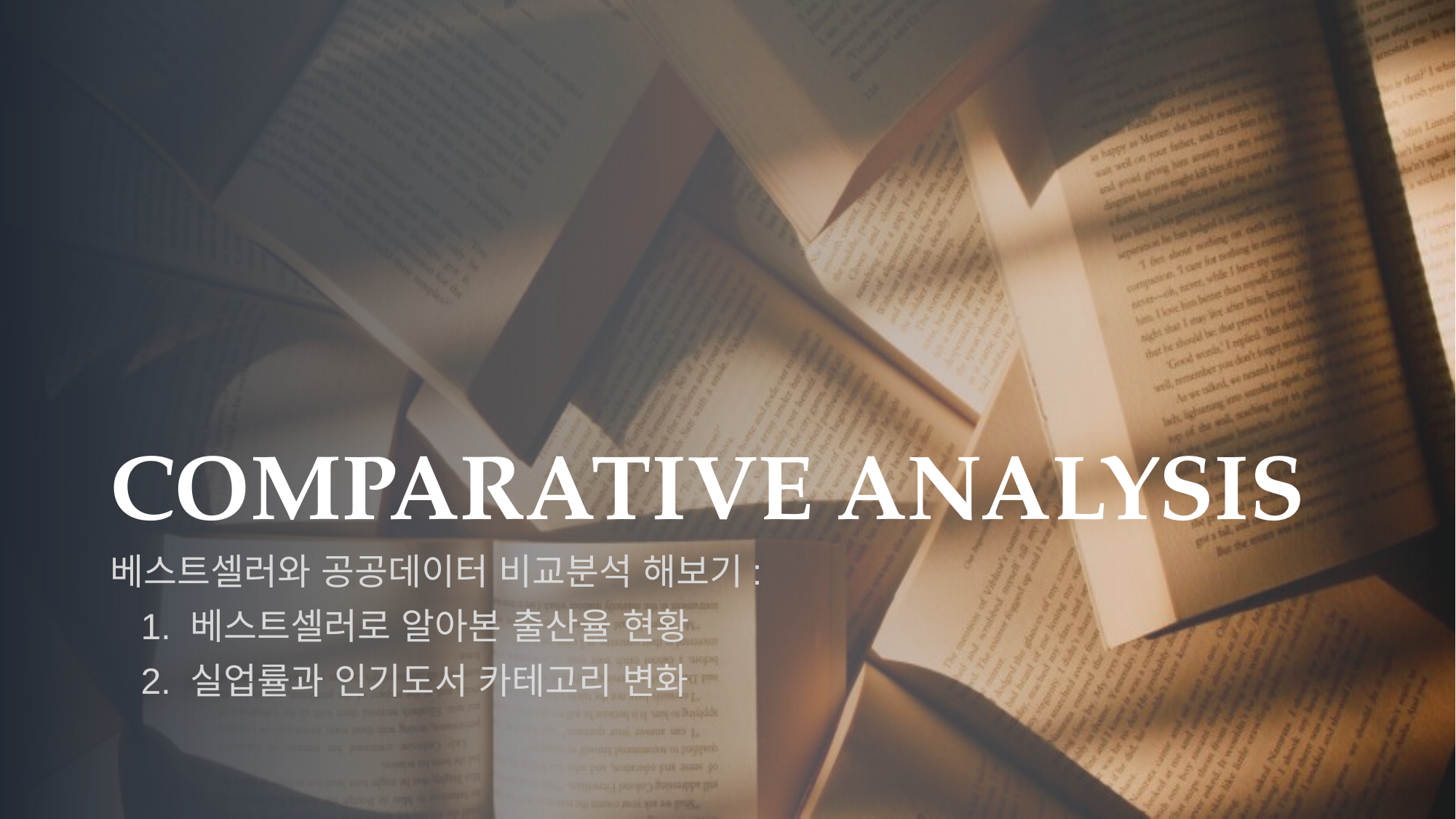

# COMPARATIVE ANALYSIS
베스트셀러와 공공데이터 비교분석 해보기:
   1. 베스트셀러로 알아본 출산율 현황
   2. 실업률과 인기도서 카테고리 변화